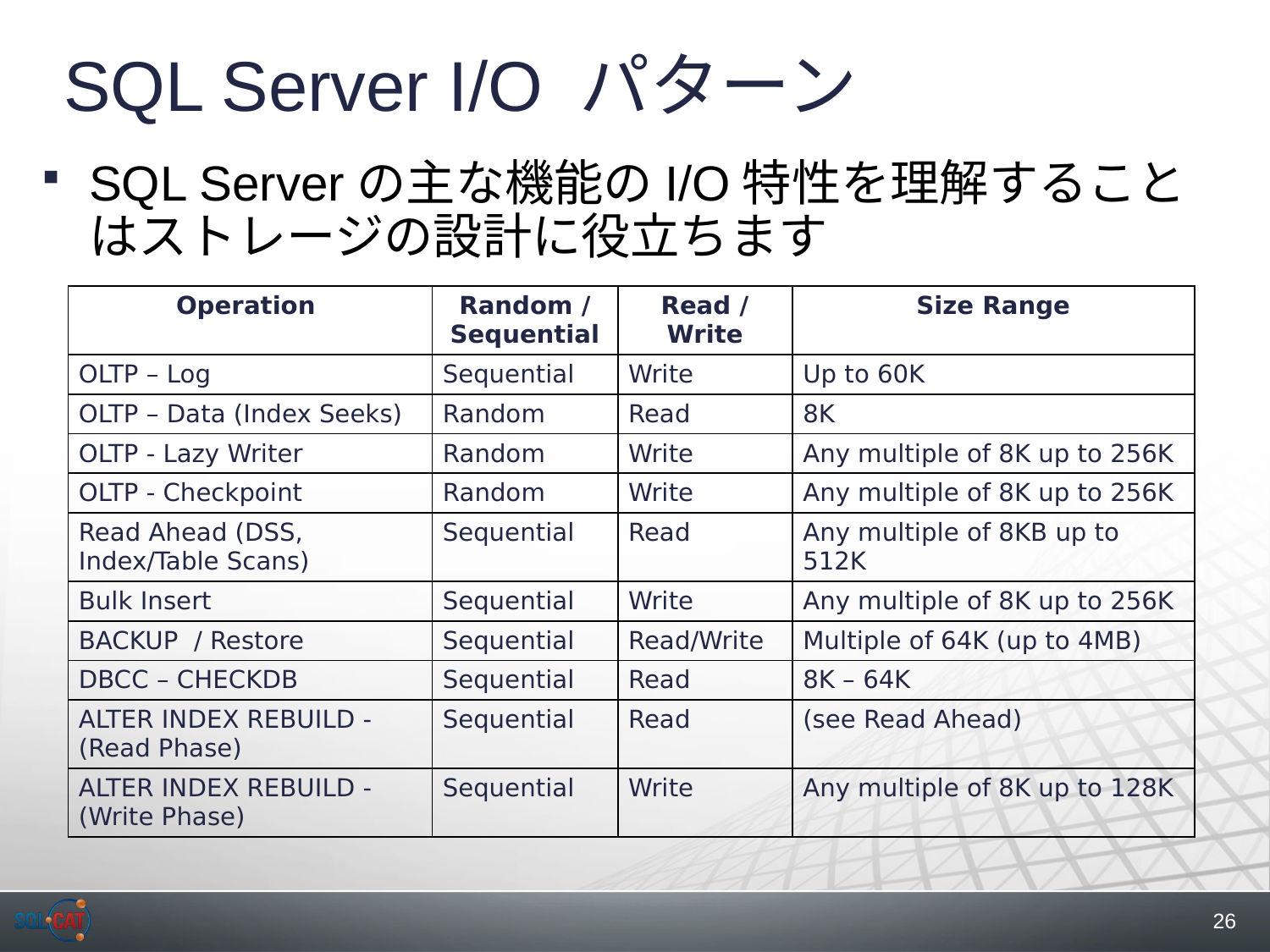

# SQL Server I/O パターン
SQL Serverの主な機能のI/O特性を理解することはストレージの設計に役立ちます
| Operation | Random / Sequential | Read / Write | Size Range |
| --- | --- | --- | --- |
| OLTP – Log | Sequential | Write | Up to 60K |
| OLTP – Data (Index Seeks) | Random | Read | 8K |
| OLTP - Lazy Writer | Random | Write | Any multiple of 8K up to 256K |
| OLTP - Checkpoint | Random | Write | Any multiple of 8K up to 256K |
| Read Ahead (DSS, Index/Table Scans) | Sequential | Read | Any multiple of 8KB up to 512K |
| Bulk Insert | Sequential | Write | Any multiple of 8K up to 256K |
| BACKUP / Restore | Sequential | Read/Write | Multiple of 64K (up to 4MB) |
| DBCC – CHECKDB | Sequential | Read | 8K – 64K |
| ALTER INDEX REBUILD - (Read Phase) | Sequential | Read | (see Read Ahead) |
| ALTER INDEX REBUILD - (Write Phase) | Sequential | Write | Any multiple of 8K up to 128K |